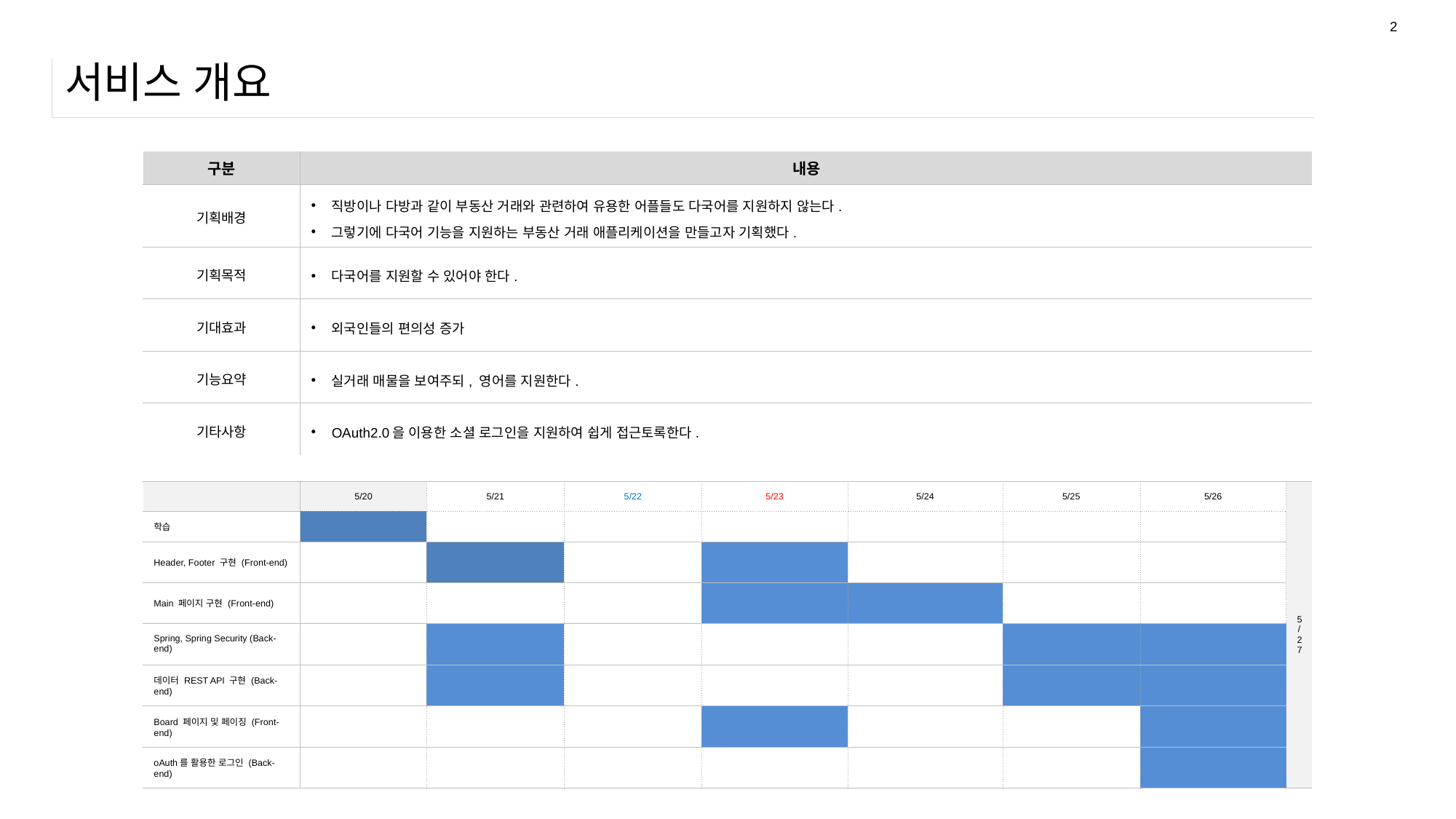

2
# 서비스 개요
| 구분 | 내용 |  |  |  |  |  |  |  |
| --- | --- | --- | --- | --- | --- | --- | --- | --- |
| 기획배경 | 직방이나 다방과 같이 부동산 거래와 관련하여 유용한 어플들도 다국어를 지원하지 않는다. 그렇기에 다국어 기능을 지원하는 부동산 거래 애플리케이션을 만들고자 기획했다. |  |  |  |  |  |  |  |
| 기획목적 | 다국어를 지원할 수 있어야 한다. |  |  |  |  |  |  |  |
| 기대효과 | 외국인들의 편의성 증가 |  |  |  |  |  |  |  |
| 기능요약 | 실거래 매물을 보여주되, 영어를 지원한다. |  |  |  |  |  |  |  |
| 기타사항 | OAuth2.0을 이용한 소셜 로그인을 지원하여 쉽게 접근토록한다. |  |  |  |  |  |  |  |
|  |  |  |  |  |  |  |  |  |
|  | 5/20 | 5/21 | 5/22 | 5/23 | 5/24 | 5/25 | 5/26 | 5/27 |
| 학습 |  |  |  |  |  |  |  |  |
| Header, Footer 구현 (Front-end) |  |  |  |  |  |  |  |  |
| Main 페이지 구현 (Front-end) |  |  |  |  |  |  |  |  |
| Spring, Spring Security (Back-end) |  |  |  |  |  |  |  |  |
| 데이터 REST API 구현 (Back-end) |  |  |  |  |  |  |  |  |
| Board 페이지 및 페이징 (Front-end) |  |  |  |  |  |  |  |  |
| oAuth를 활용한 로그인 (Back-end) |  |  |  |  |  |  |  |  |